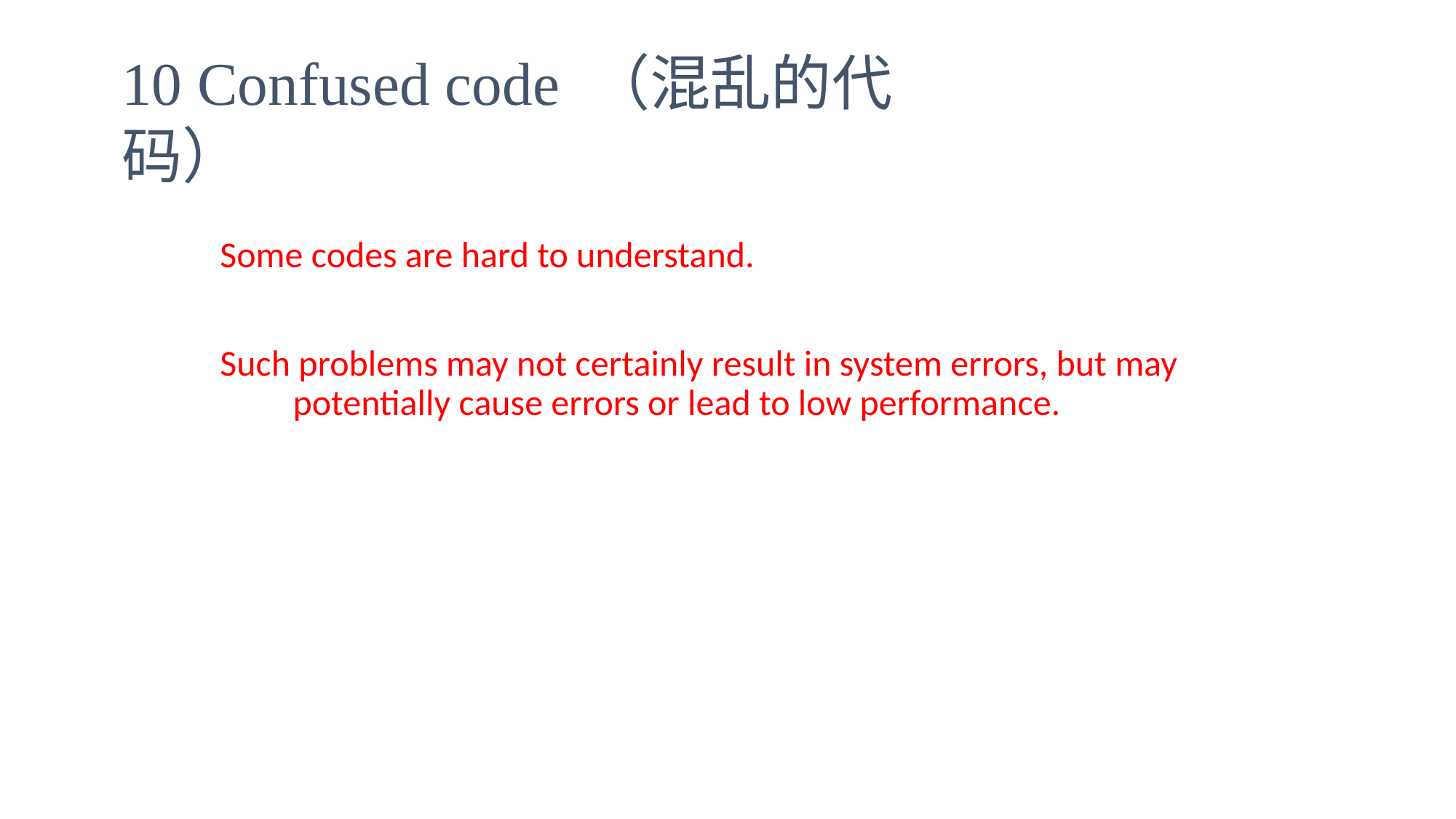

10 Confused code （混乱的代码）
Some codes are hard to understand.

Such problems may not certainly result in system errors, but may potentially cause errors or lead to low performance.